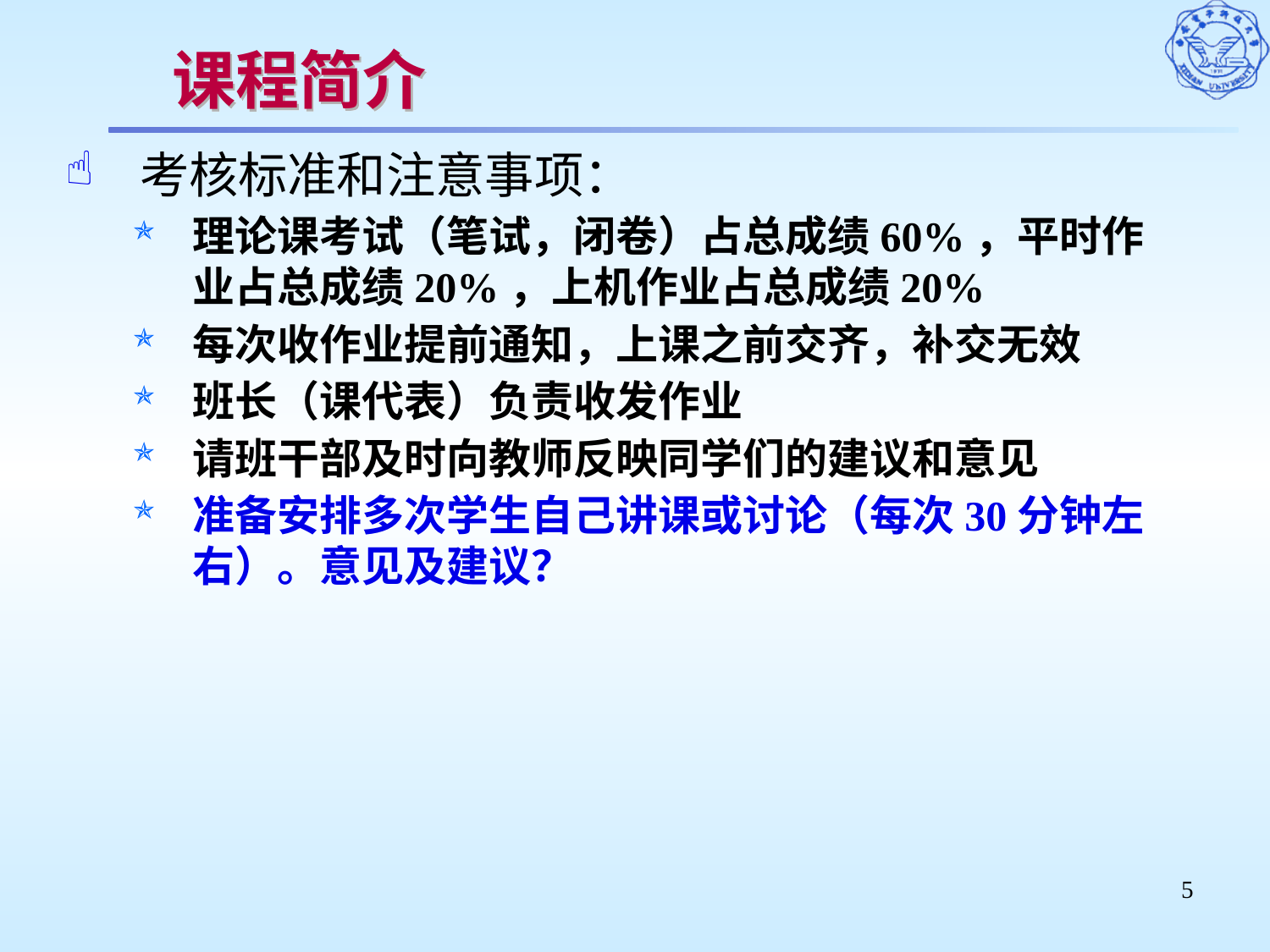

# 课程简介
考核标准和注意事项：
理论课考试（笔试，闭卷）占总成绩60%，平时作业占总成绩20%，上机作业占总成绩20%
每次收作业提前通知，上课之前交齐，补交无效
班长（课代表）负责收发作业
请班干部及时向教师反映同学们的建议和意见
准备安排多次学生自己讲课或讨论（每次30分钟左右）。意见及建议？

5